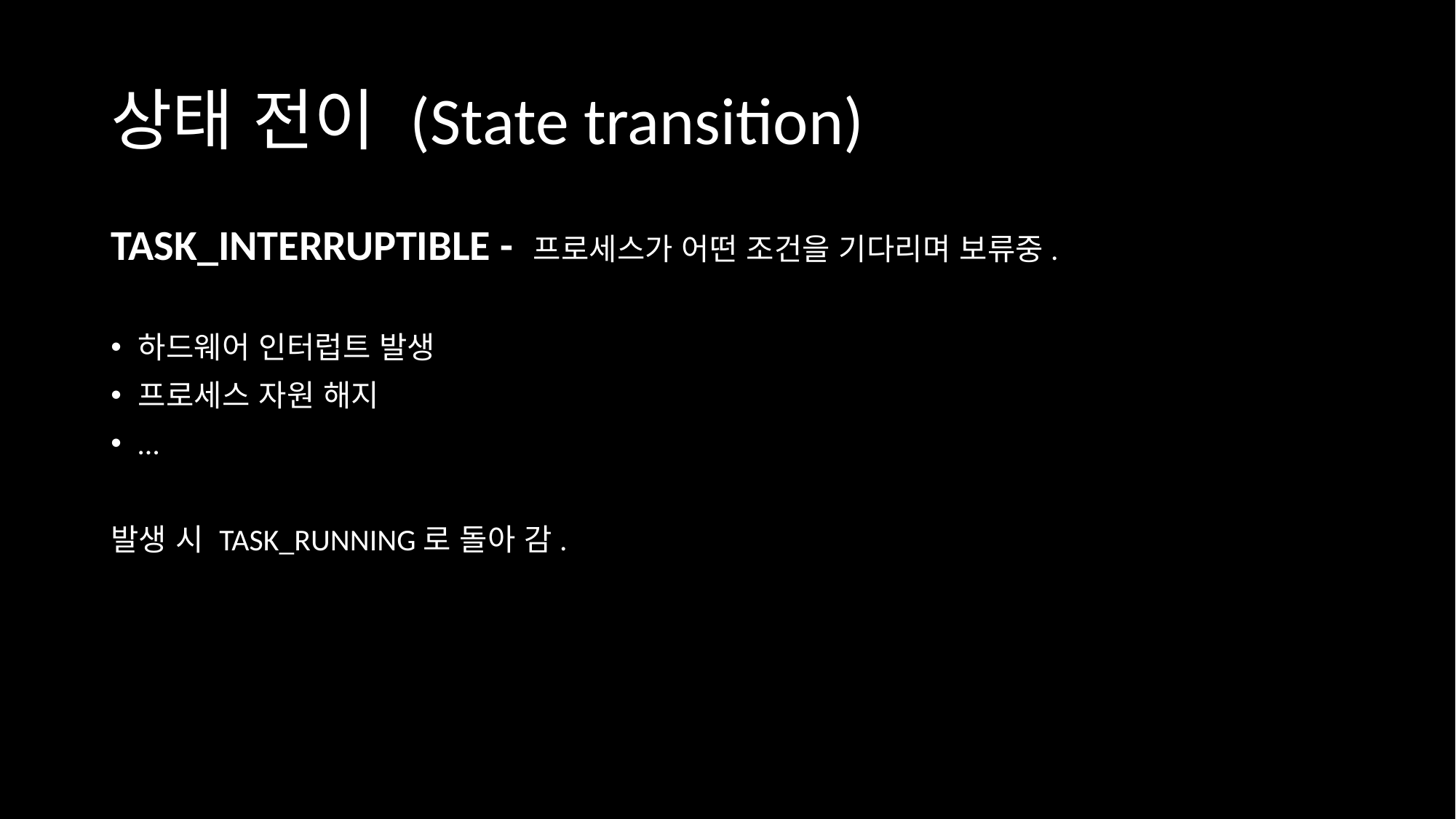

# 상태 전이 (State transition)
TASK_INTERRUPTIBLE - 프로세스가 어떤 조건을 기다리며 보류중.

하드웨어 인터럽트 발생
프로세스 자원 해지
…

발생 시 TASK_RUNNING로 돌아 감.